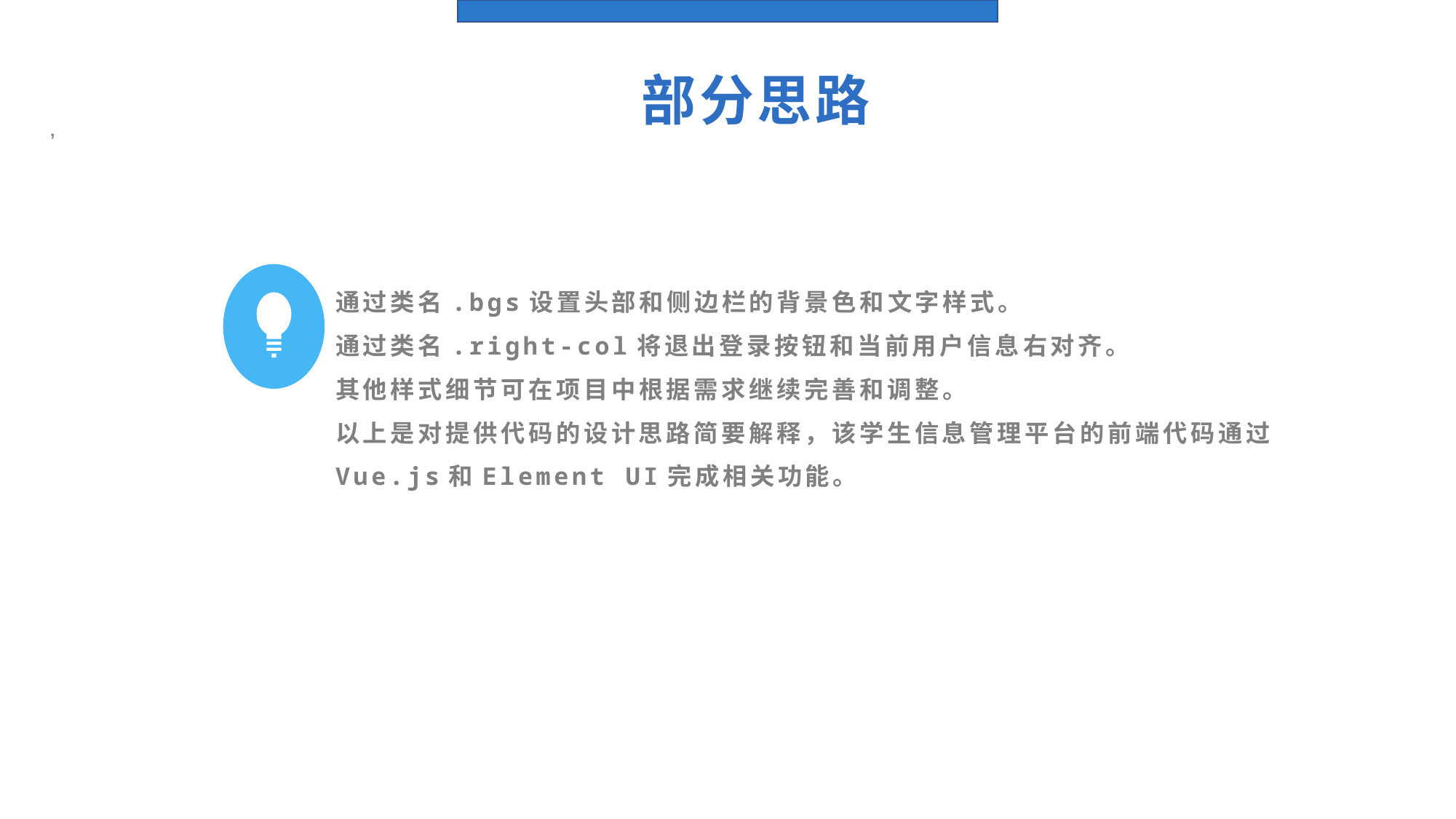

部分思路
,

通过类名.bgs设置头部和侧边栏的背景色和文字样式。
通过类名.right-col将退出登录按钮和当前用户信息右对齐。
其他样式细节可在项目中根据需求继续完善和调整。
以上是对提供代码的设计思路简要解释，该学生信息管理平台的前端代码通过Vue.js和Element UI完成相关功能。

输入内容
输入内容